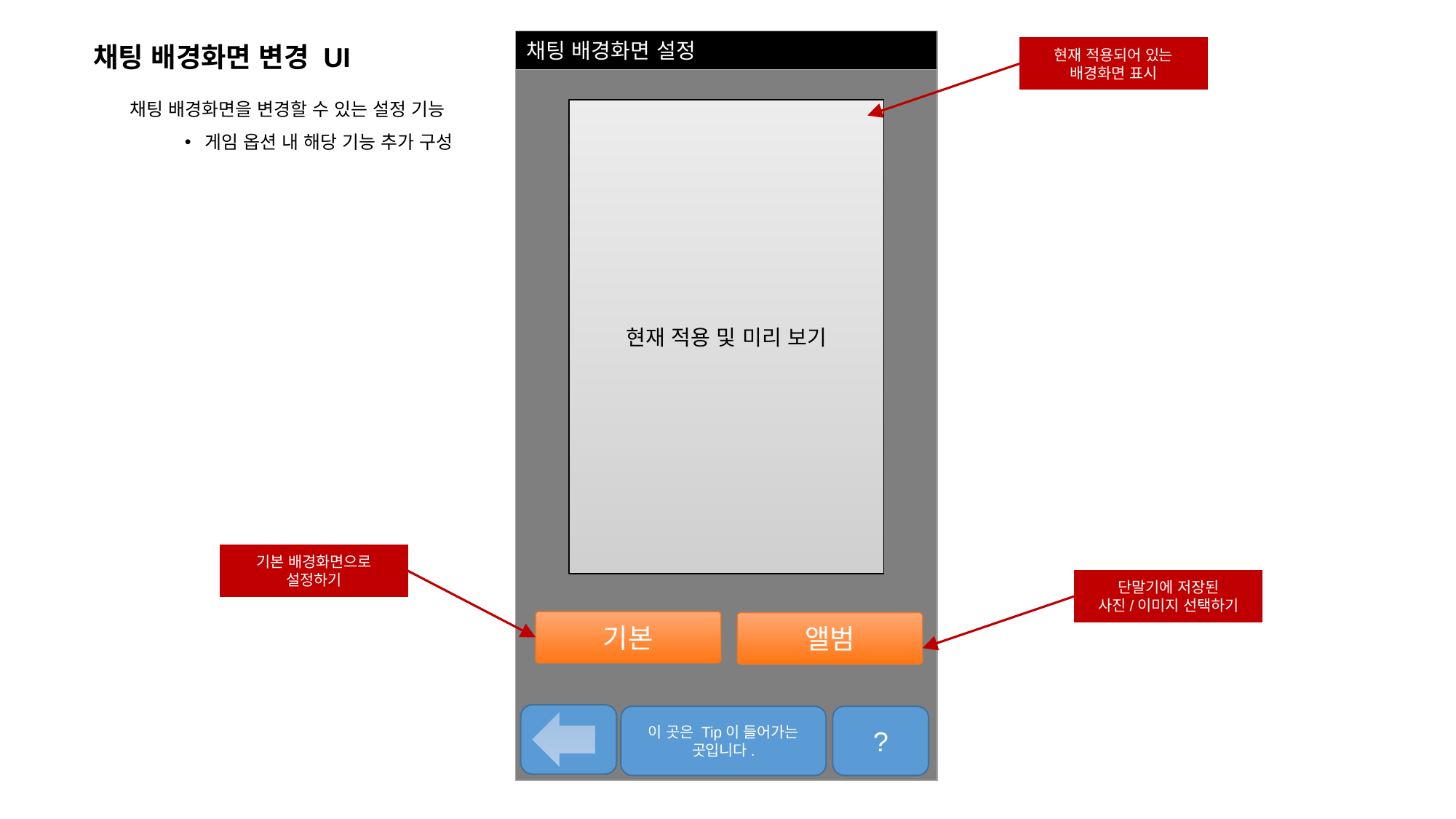

채팅 배경화면 설정
채팅 배경화면 변경 UI
현재 적용되어 있는
배경화면 표시
채팅 배경화면을 변경할 수 있는 설정 기능
게임 옵션 내 해당 기능 추가 구성
현재 적용 및 미리 보기
기본 배경화면으로
설정하기
단말기에 저장된
사진/이미지 선택하기
기본
앨범

이 곳은 Tip이 들어가는 곳입니다.
?

영주 변경